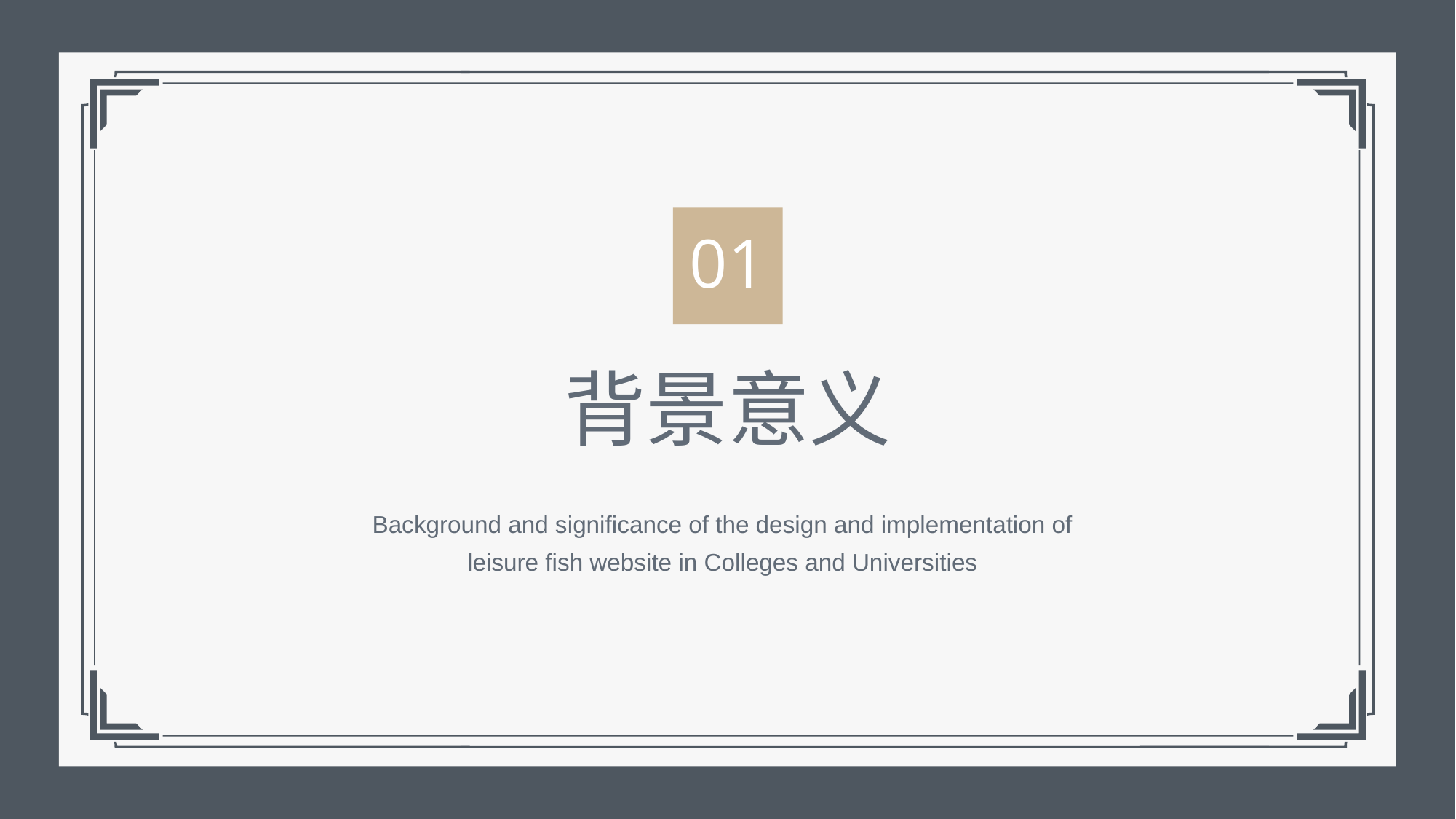

01
背景意义
Background and significance of the design and implementation of leisure fish website in Colleges and Universities